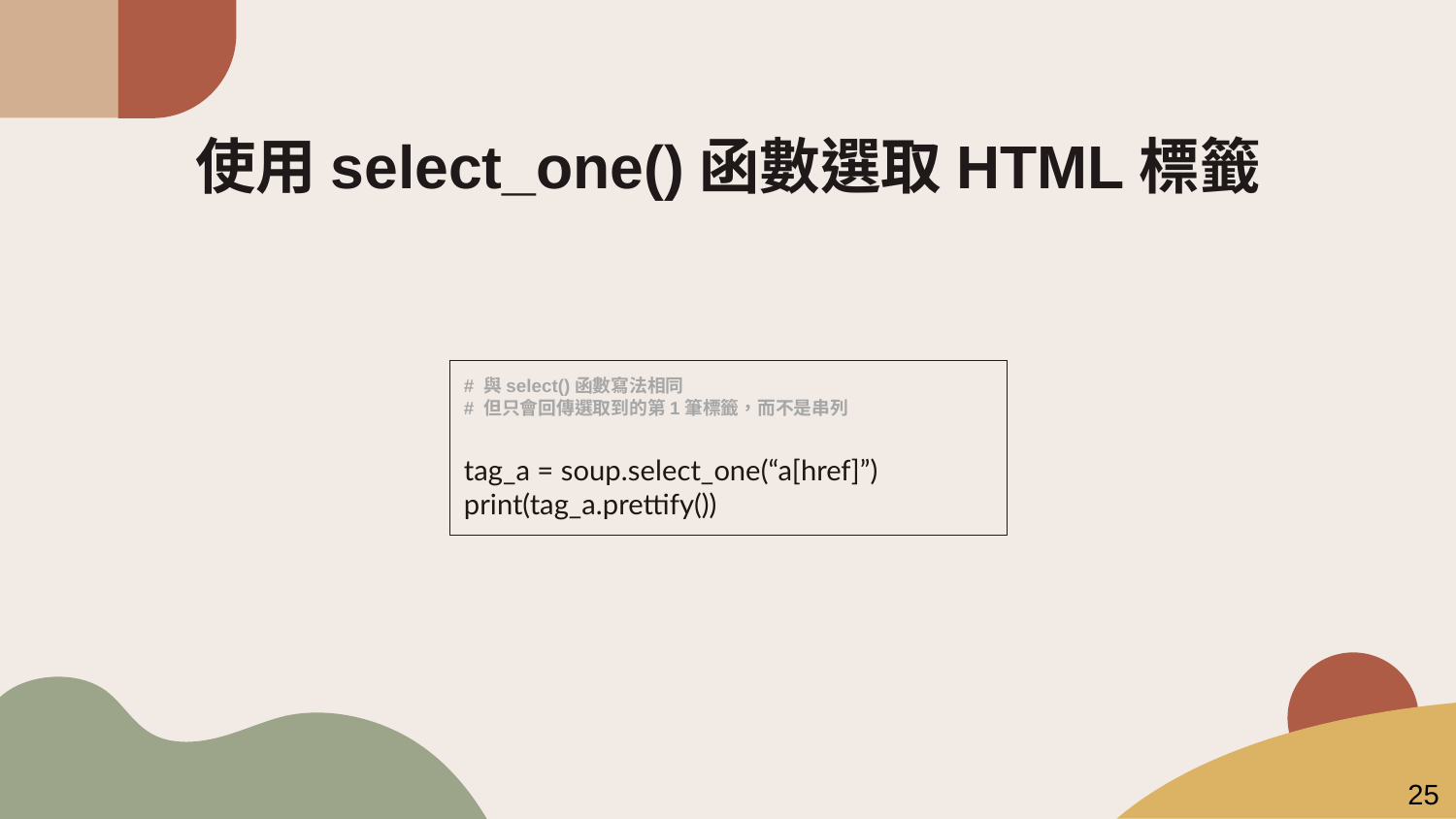

# 使用select_one()函數選取HTML標籤
# 與select()函數寫法相同
# 但只會回傳選取到的第1筆標籤，而不是串列

tag_a = soup.select_one(“a[href]”)
print(tag_a.prettify())
25